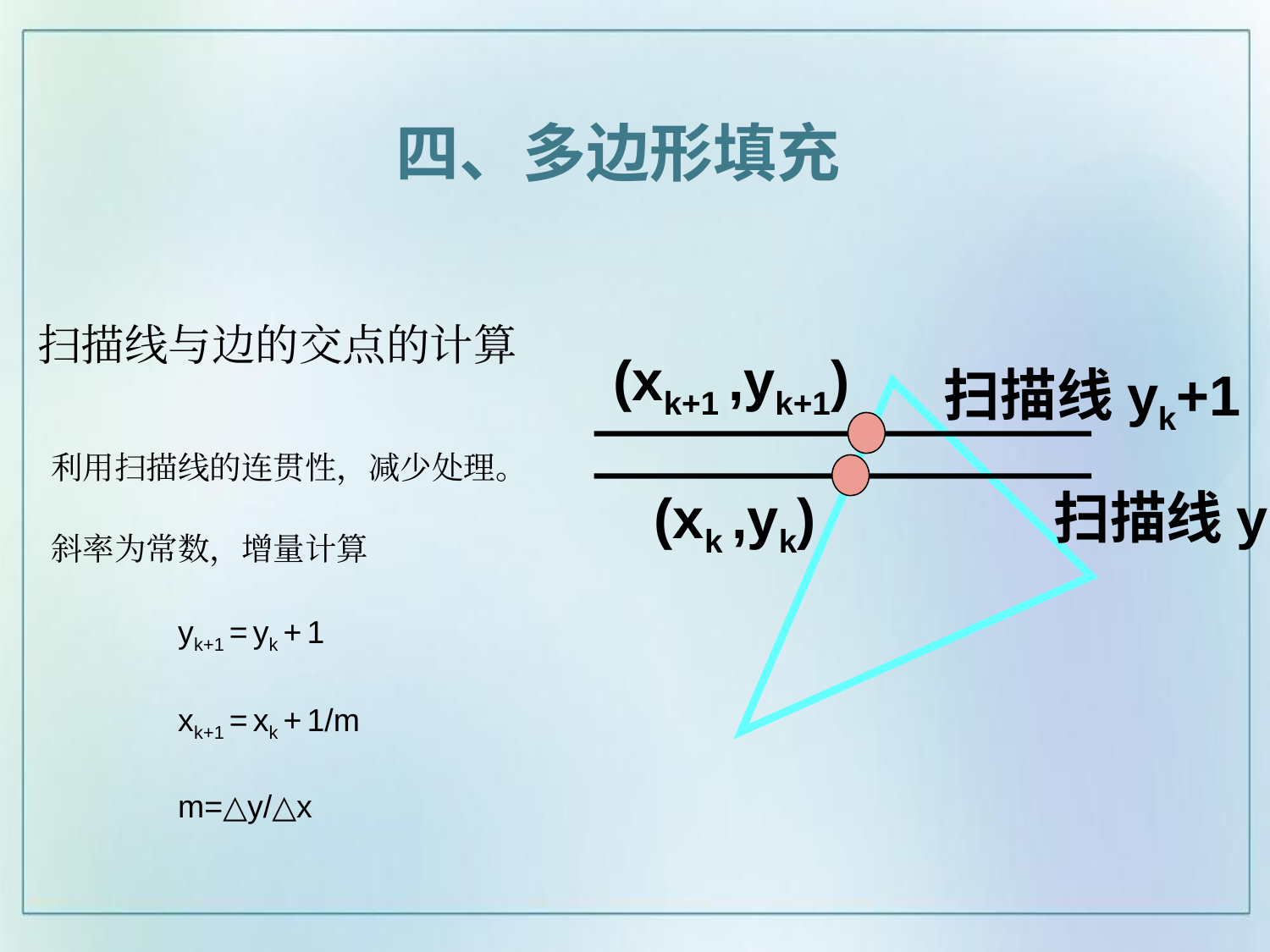

四、多边形填充
# 扫描线与边的交点的计算
(xk+1 ,yk+1)
扫描线yk+1

(xk ,yk)
扫描线yk
利用扫描线的连贯性，减少处理。
斜率为常数，增量计算
	yk+1 = yk + 1
	xk+1 = xk + 1/m
	m=△y/△x